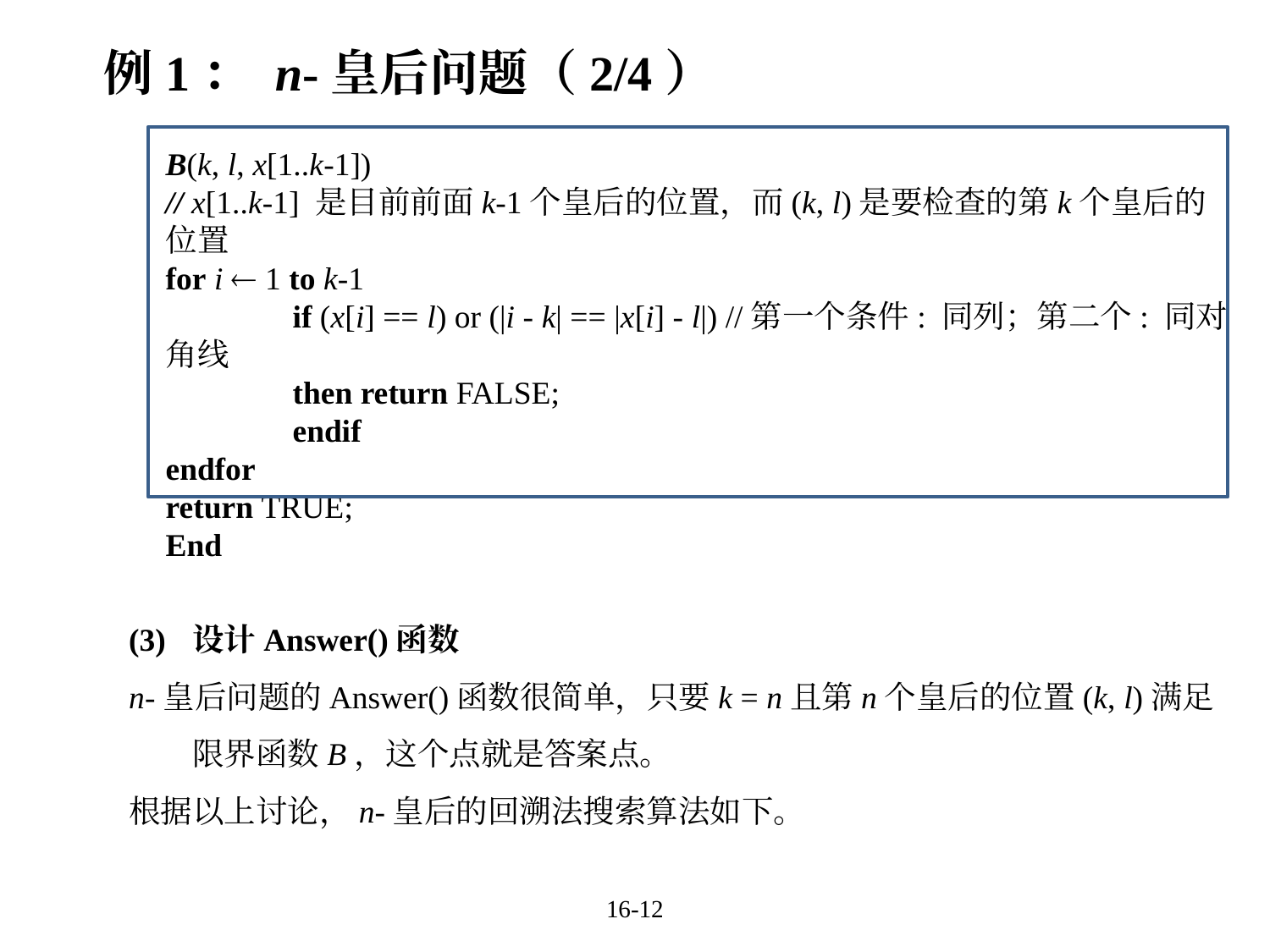

例1： n-皇后问题（2/4）

B(k, l, x[1..k-1])
// x[1..k-1] 是目前前面k-1个皇后的位置，而(k, l)是要检查的第k个皇后的位置
for i ← 1 to k-1
	if (x[i] == l) or (|i - k| == |x[i] - l|) //第一个条件: 同列；第二个: 同对角线
 	then return false;
	endif
endfor
return true;
End

(3)	设计Answer()函数
n-皇后问题的Answer()函数很简单，只要k = n且第n个皇后的位置(k, l)满足限界函数B，这个点就是答案点。
根据以上讨论，n-皇后的回溯法搜索算法如下。
16-12